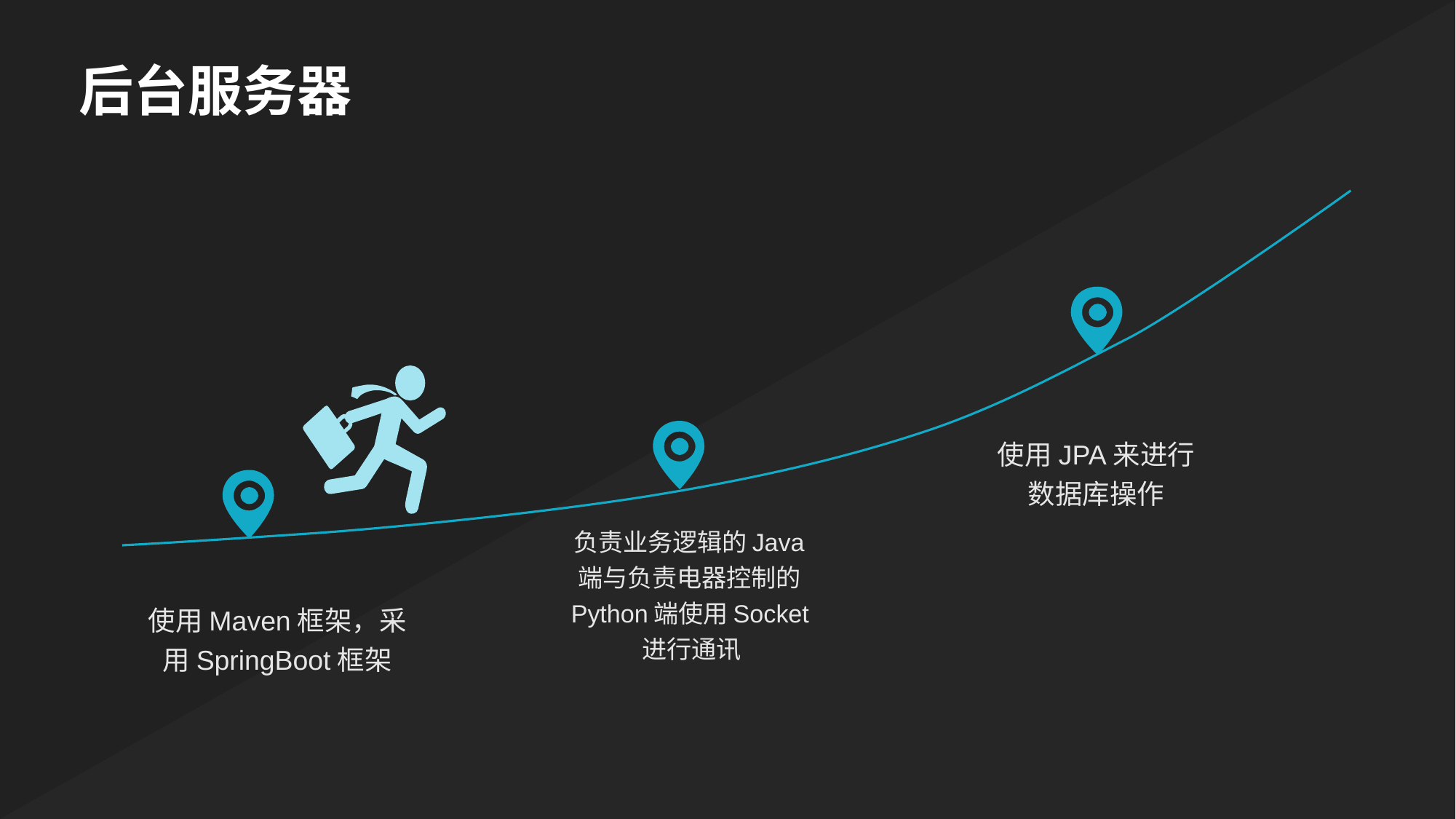

后台服务器

使用JPA来进行数据库操作

负责业务逻辑的Java端与负责电器控制的Python端使用Socket进行通讯
使用Maven框架，采用SpringBoot框架